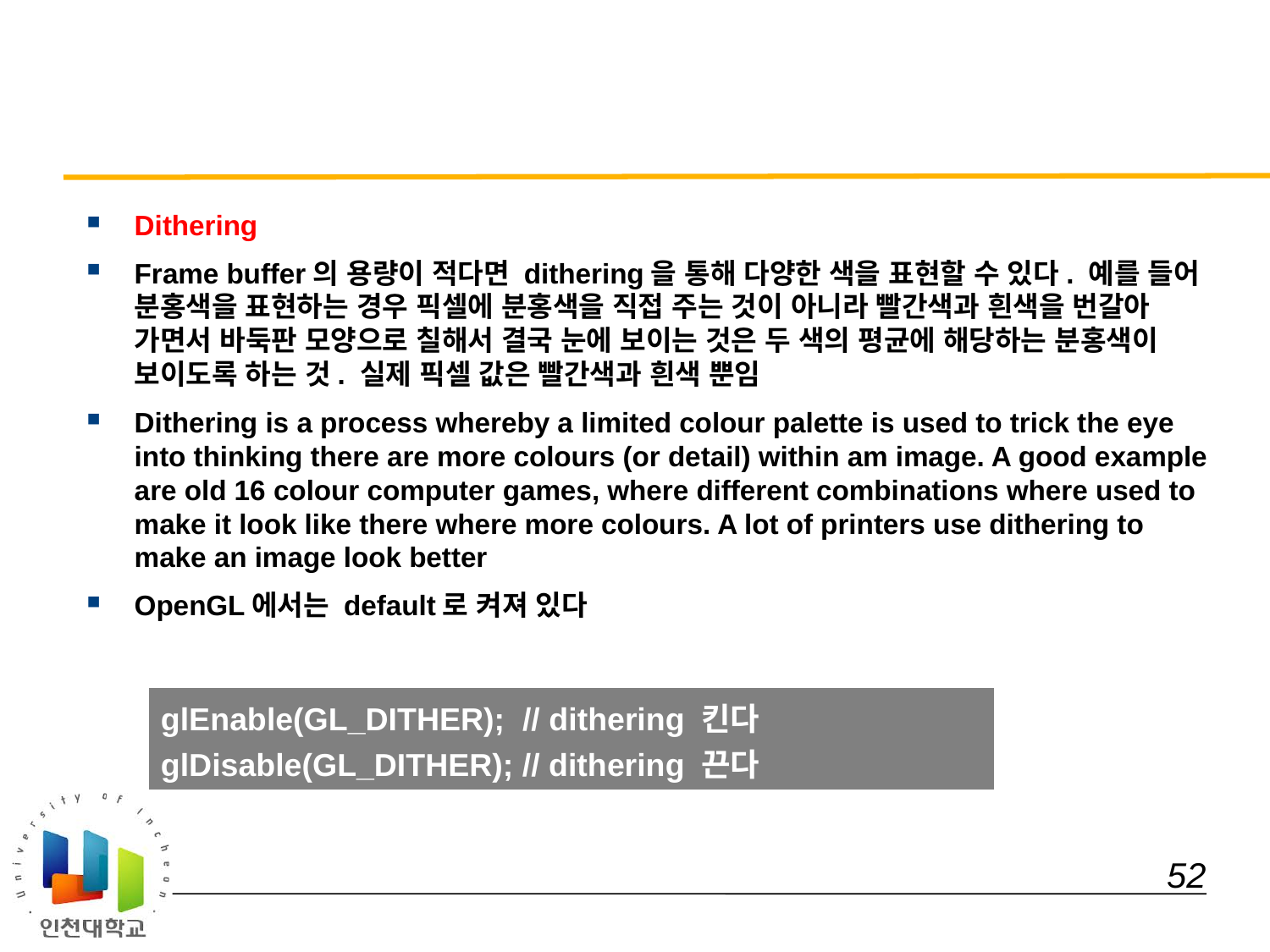

#
Dithering
Frame buffer의 용량이 적다면 dithering을 통해 다양한 색을 표현할 수 있다. 예를 들어 분홍색을 표현하는 경우 픽셀에 분홍색을 직접 주는 것이 아니라 빨간색과 흰색을 번갈아 가면서 바둑판 모양으로 칠해서 결국 눈에 보이는 것은 두 색의 평균에 해당하는 분홍색이 보이도록 하는 것. 실제 픽셀 값은 빨간색과 흰색 뿐임
Dithering is a process whereby a limited colour palette is used to trick the eye into thinking there are more colours (or detail) within am image. A good example are old 16 colour computer games, where different combinations where used to make it look like there where more colours. A lot of printers use dithering to make an image look better
OpenGL에서는 default로 켜져 있다

| glEnable(GL\_DITHER); // dithering 킨다 glDisable(GL\_DITHER); // dithering 끈다 |
| --- |
 52